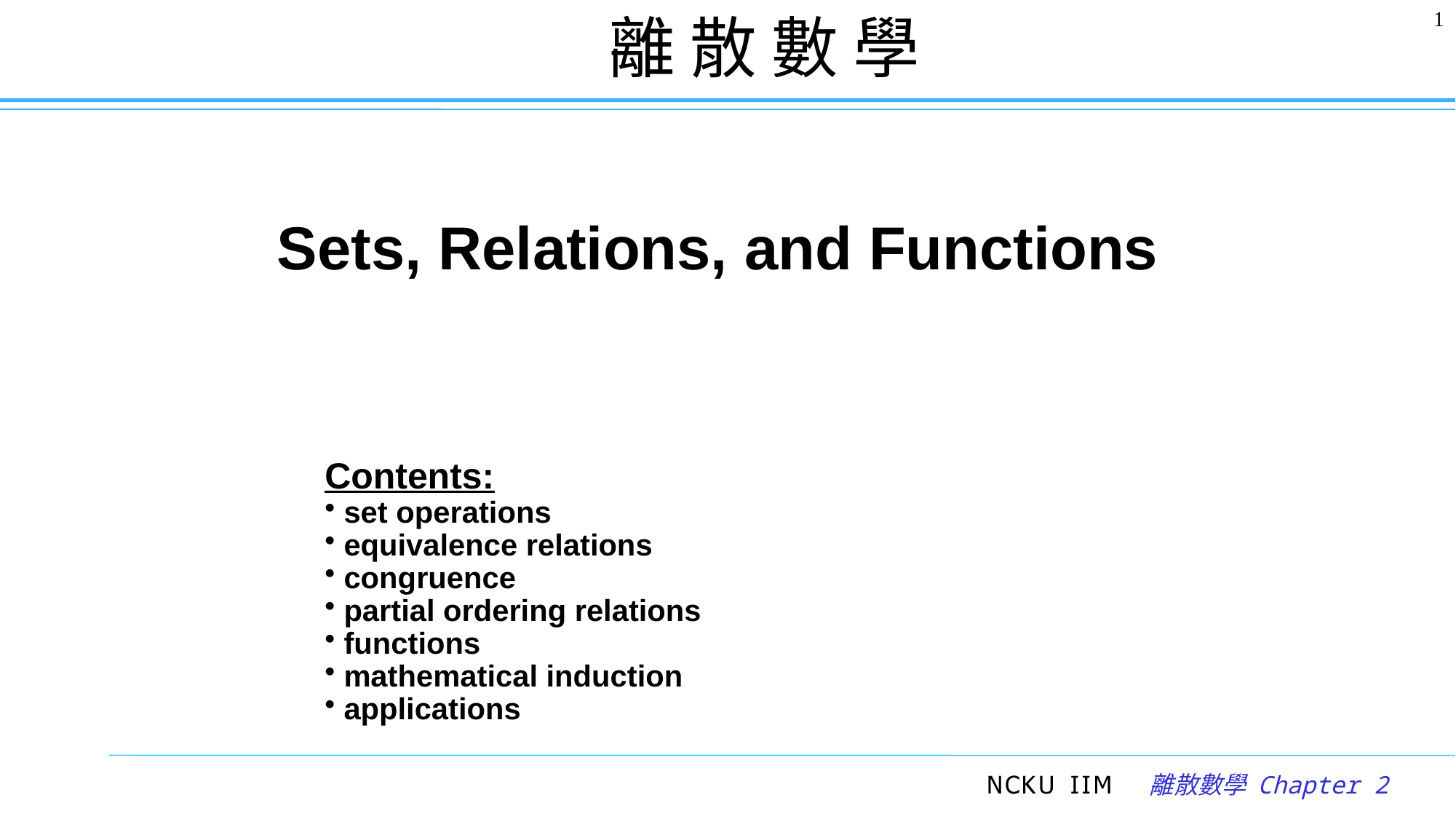

離 散 數 學
1
# Sets, Relations, and Functions
Contents:
 set operations
 equivalence relations
 congruence
 partial ordering relations
 functions
 mathematical induction
 applications